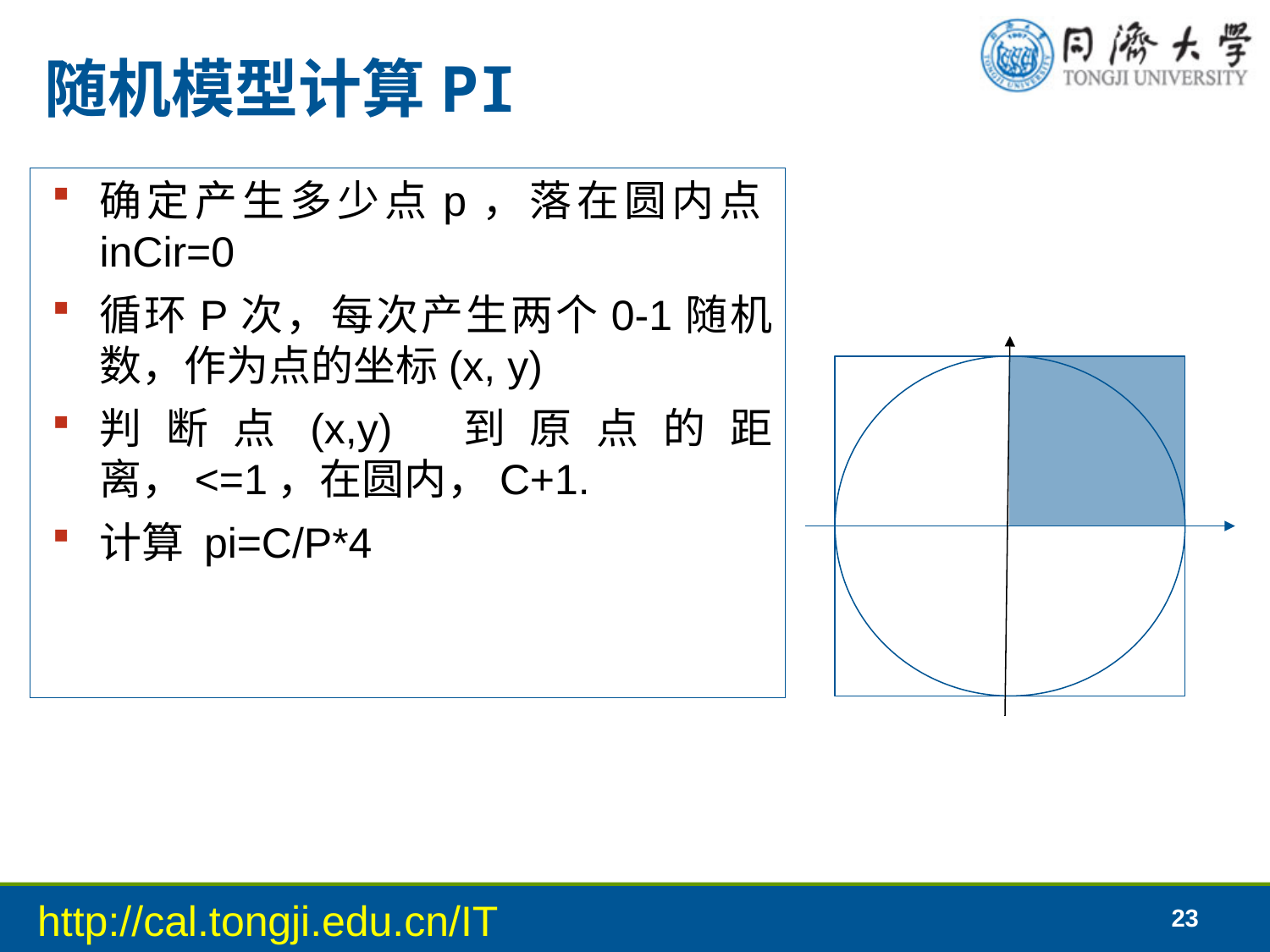

# 随机模型计算PI
确定产生多少点p，落在圆内点inCir=0
循环P次，每次产生两个0-1随机数，作为点的坐标(x, y)
判断点(x,y) 到原点的距离，<=1，在圆内，C+1.
计算 pi=C/P*4